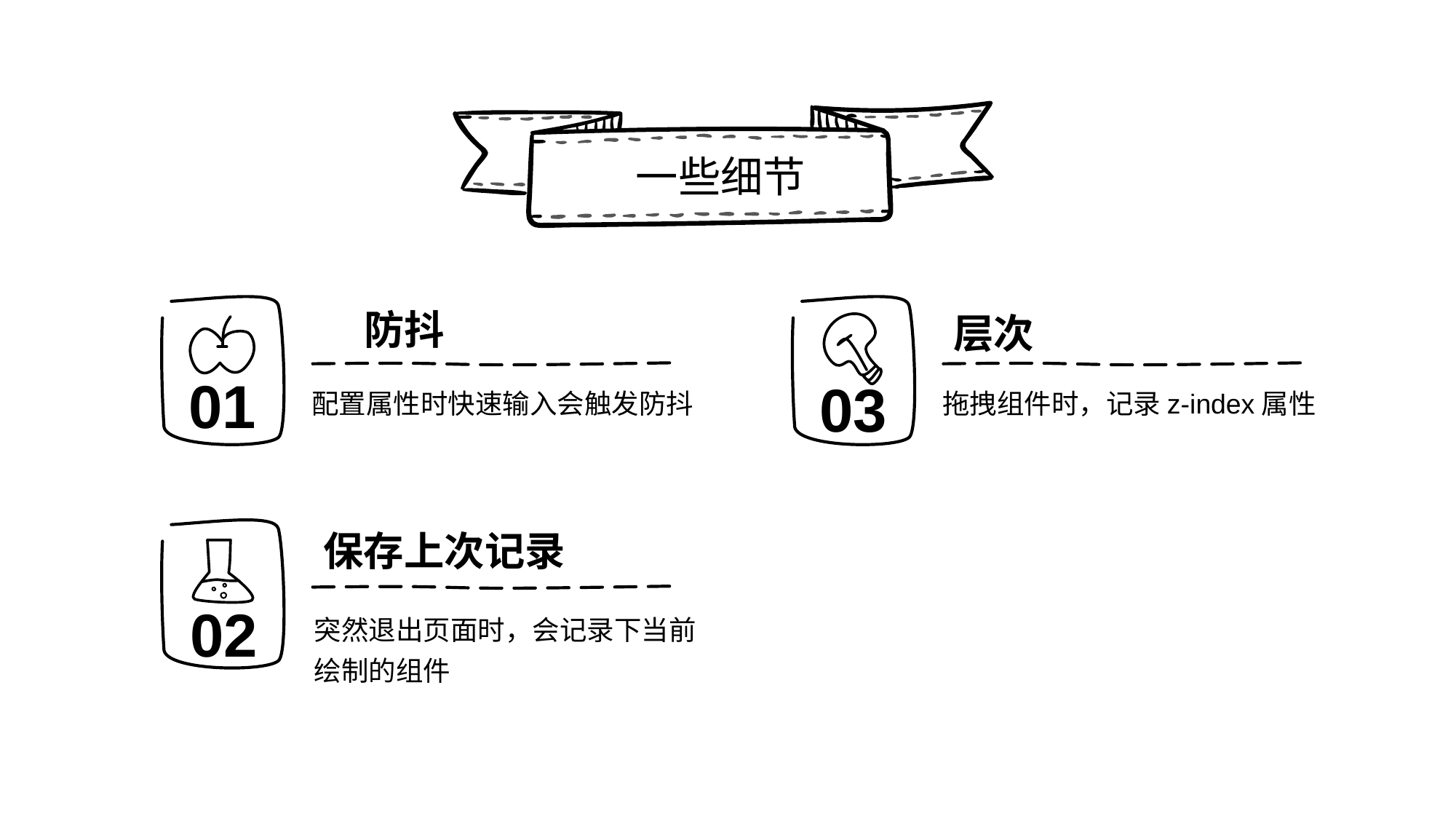

一些细节

防抖
层次

01

03
配置属性时快速输入会触发防抖
拖拽组件时，记录z-index属性

保存上次记录

02
突然退出页面时，会记录下当前绘制的组件